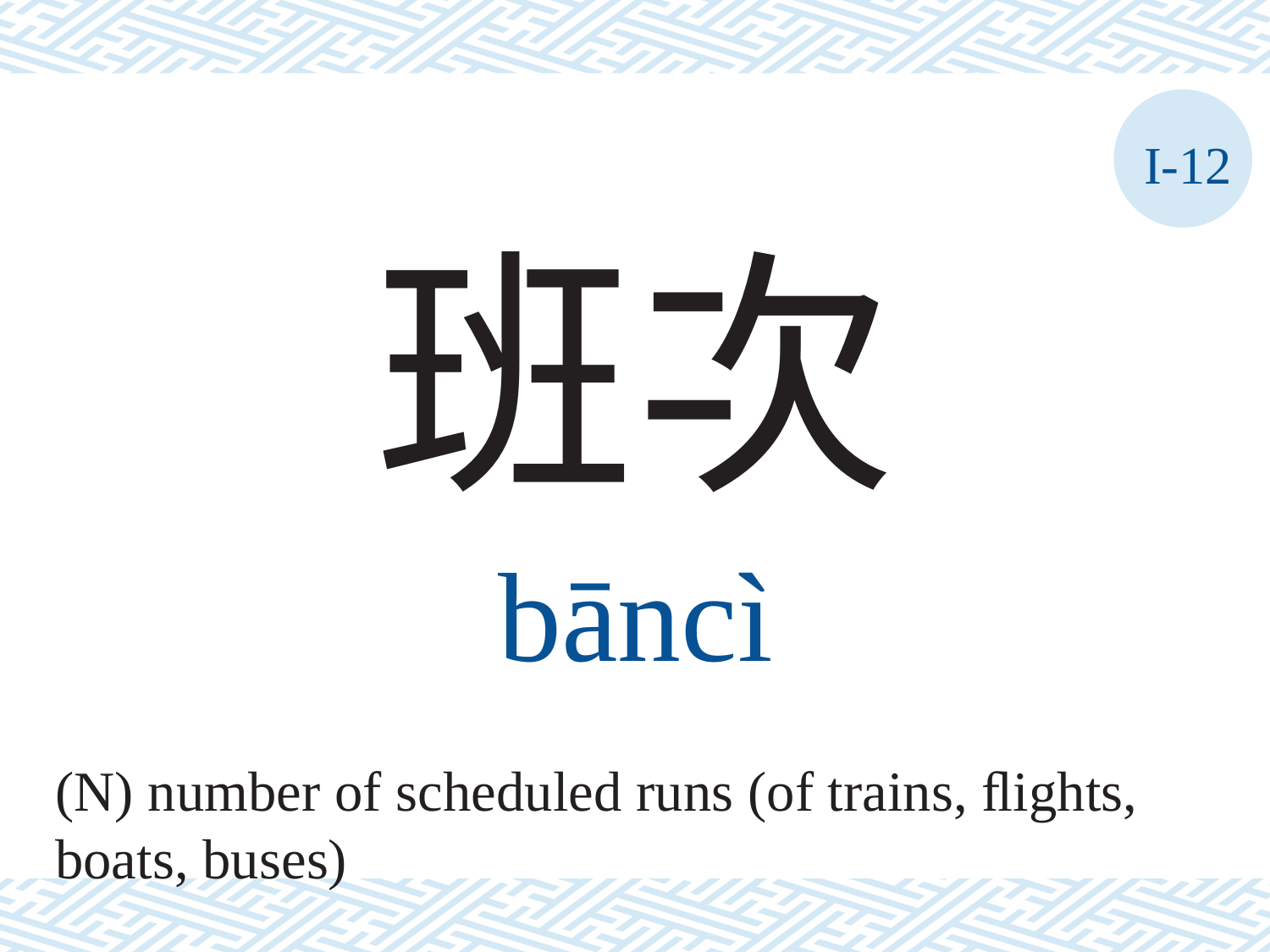

I-12
班次
bāncì

(N) number of scheduled runs (of trains, ﬂights, boats, buses)